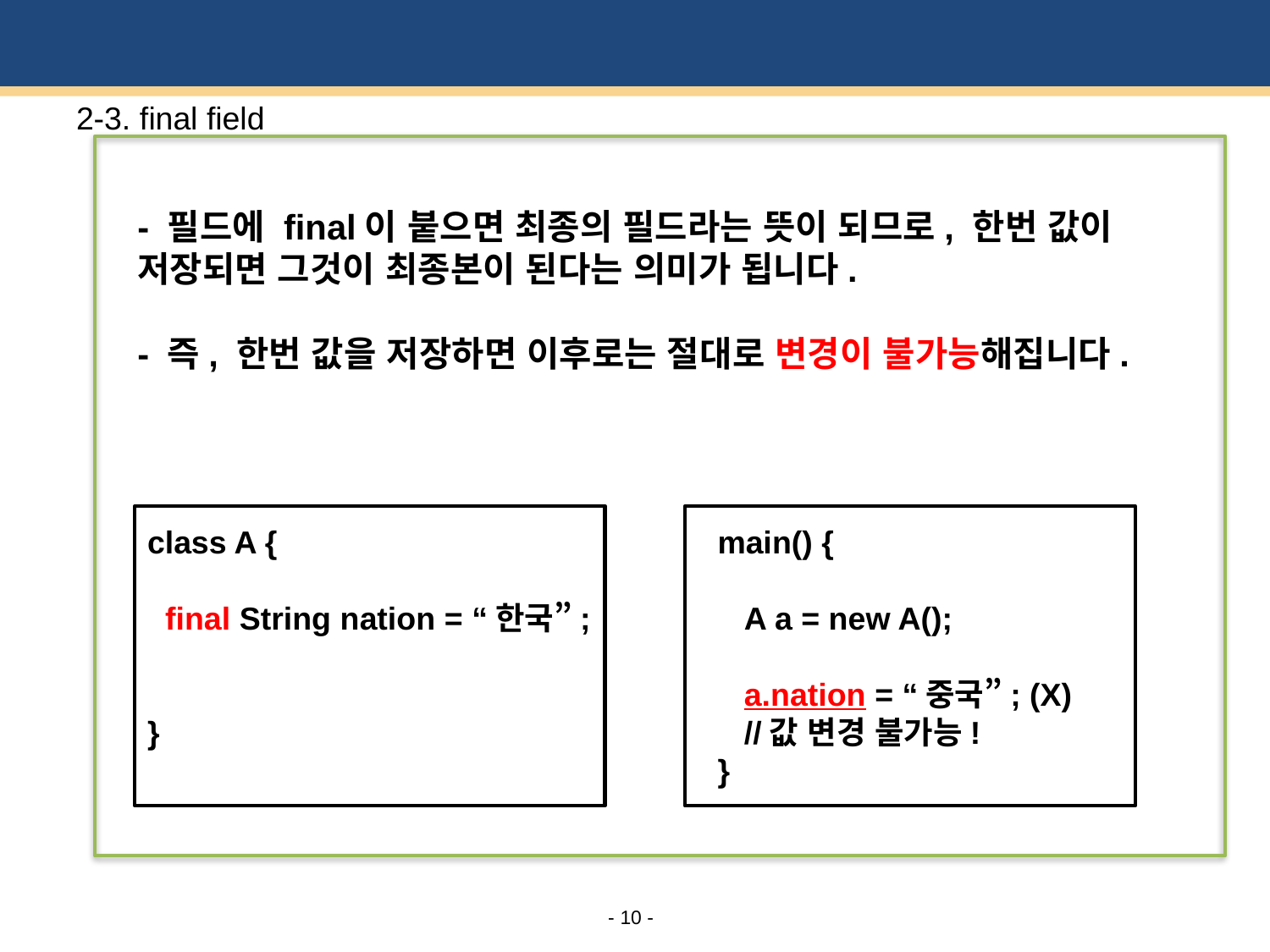

# 2-3. final field

- 필드에 final이 붙으면 최종의 필드라는 뜻이 되므로, 한번 값이 저장되면 그것이 최종본이 된다는 의미가 됩니다.

- 즉, 한번 값을 저장하면 이후로는 절대로 변경이 불가능해집니다.

main() {

   A a = new A();

   a.nation = “중국”; (X)
   //값 변경 불가능!
}
class A {

  final String nation = “한국”;

}